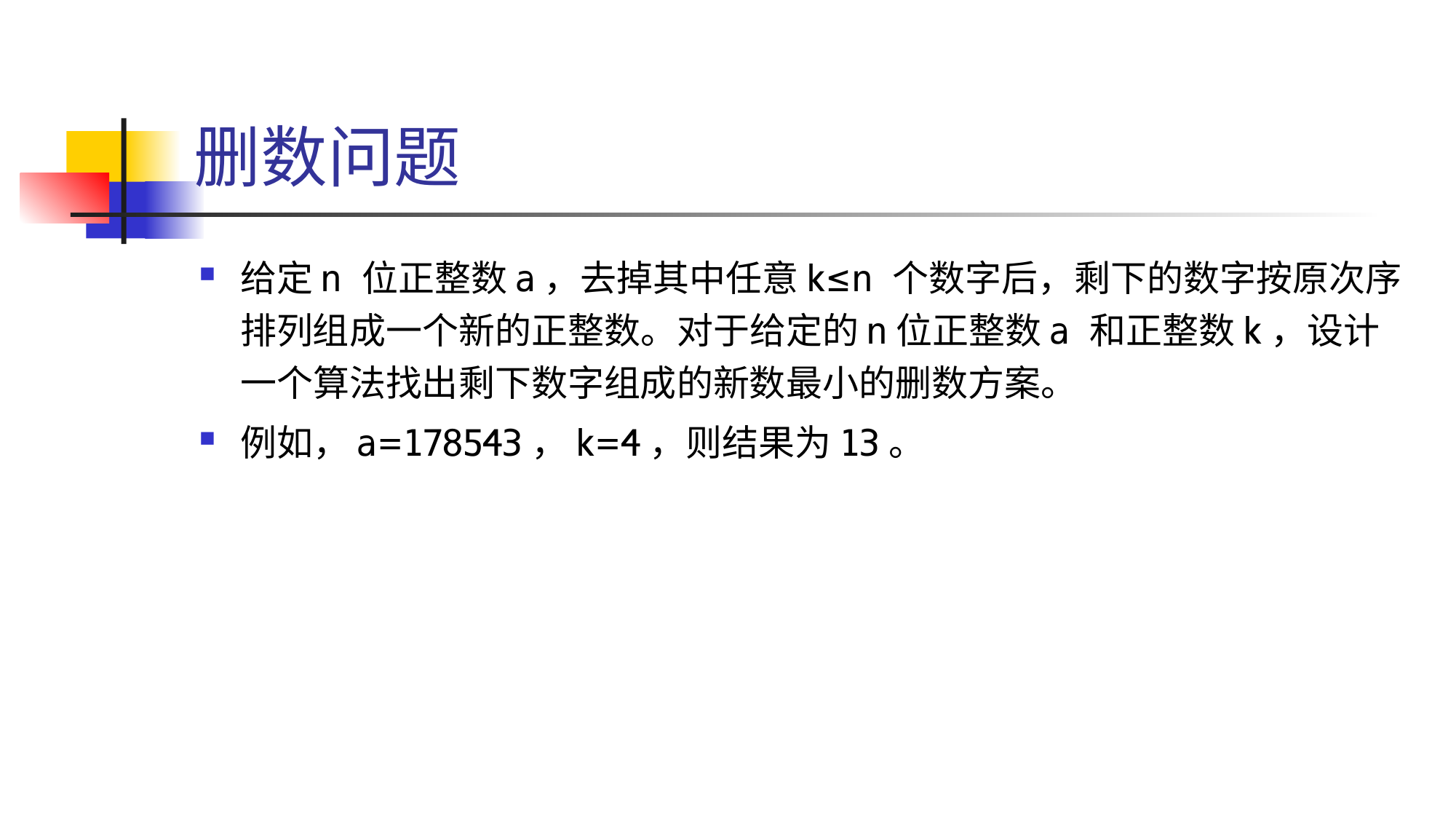

# 删数问题
给定n 位正整数a，去掉其中任意k≤n 个数字后，剩下的数字按原次序排列组成一个新的正整数。对于给定的n位正整数a 和正整数k，设计一个算法找出剩下数字组成的新数最小的删数方案。
例如，a=178543，k=4，则结果为13。